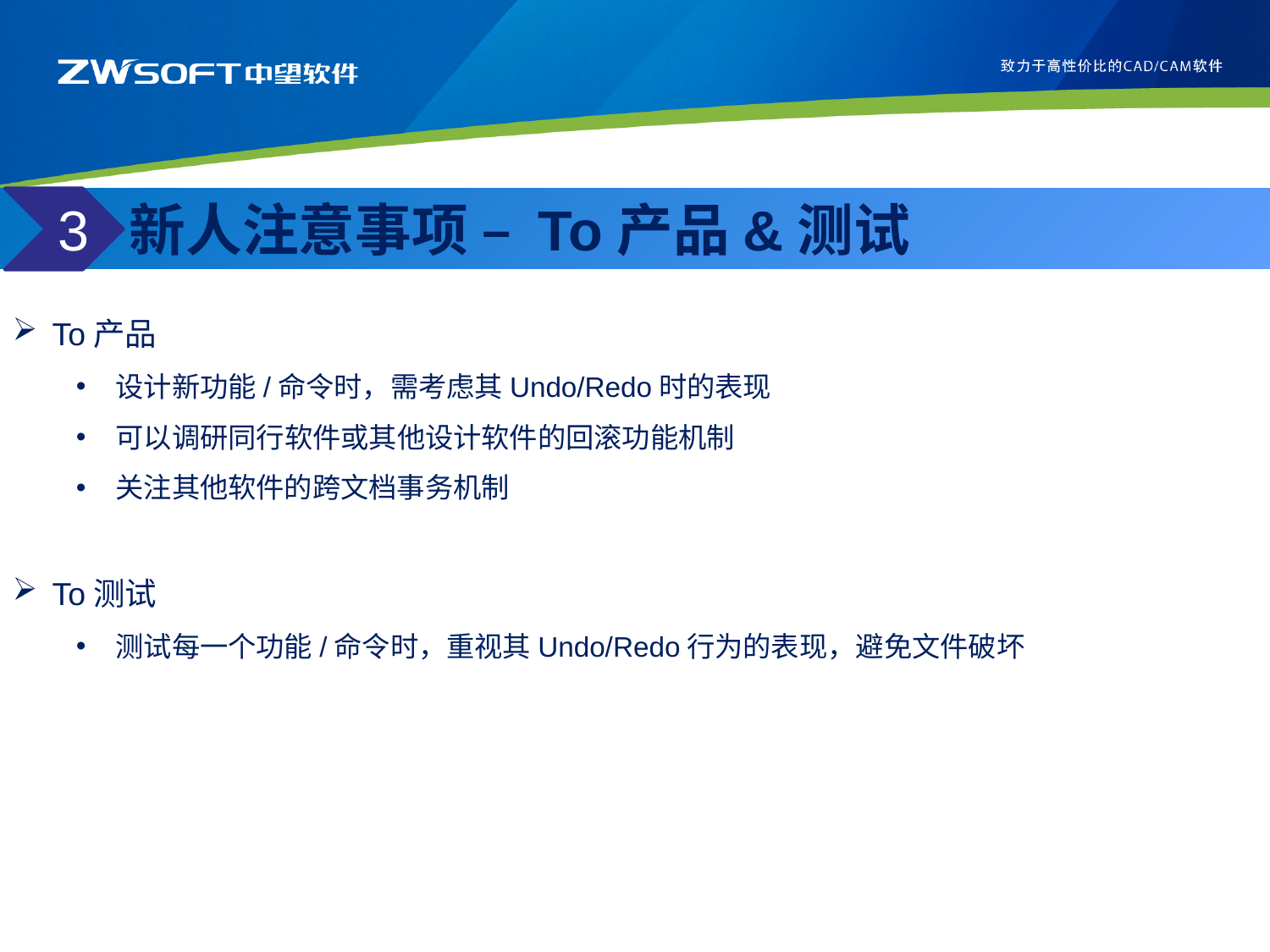

新人注意事项 – To产品&测试
3
To产品
设计新功能/命令时，需考虑其Undo/Redo时的表现
可以调研同行软件或其他设计软件的回滚功能机制
关注其他软件的跨文档事务机制

To测试
测试每一个功能/命令时，重视其Undo/Redo行为的表现，避免文件破坏